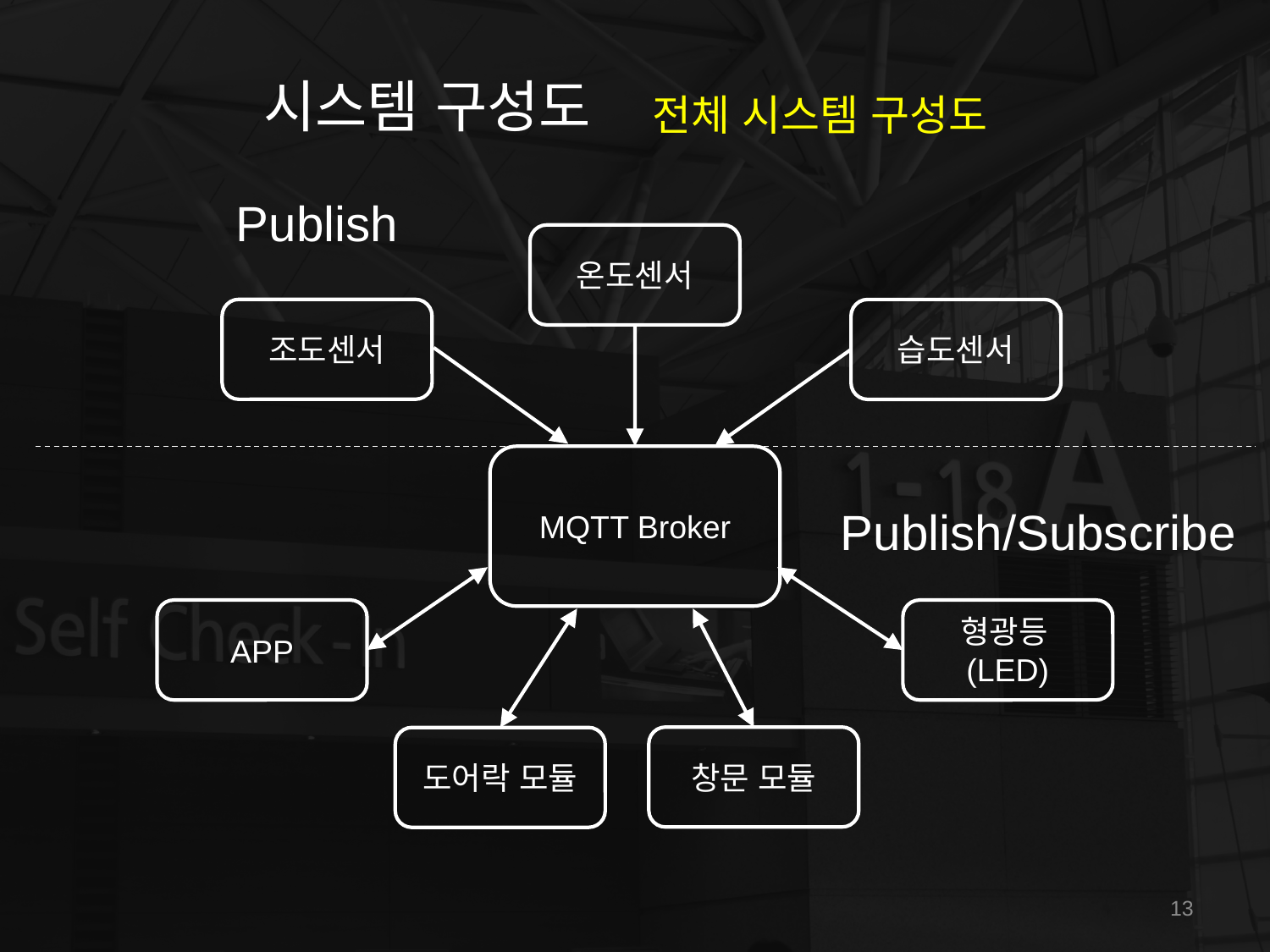

시스템 구성도
전체 시스템 구성도
Publish
온도센서
조도센서
습도센서
MQTT Broker
Publish/Subscribe
APP
형광등(LED)
창문 모듈
도어락 모듈
13